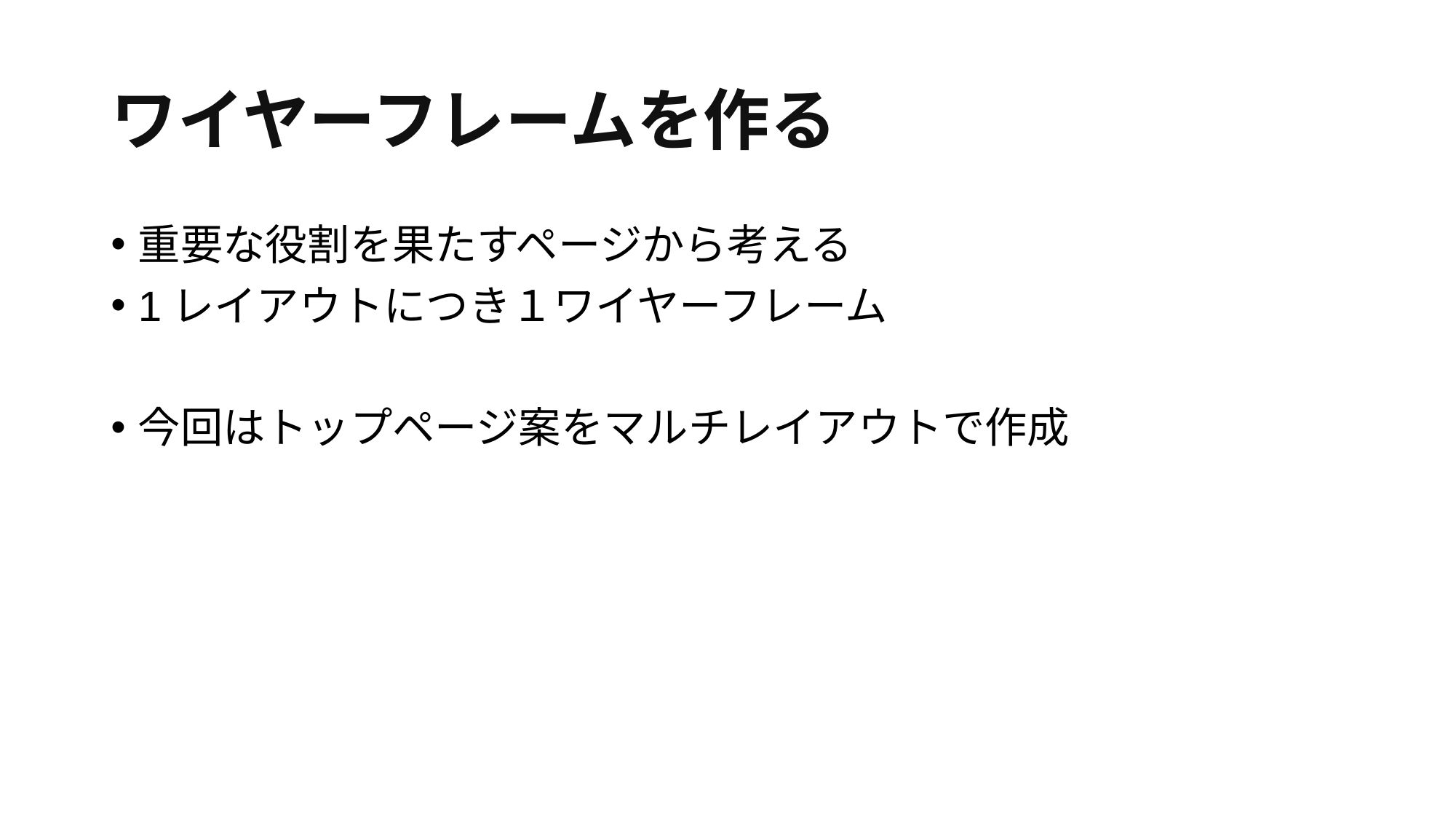

# ワイヤーフレームを作る
重要な役割を果たすページから考える
1レイアウトにつき１ワイヤーフレーム

今回はトップページ案をマルチレイアウトで作成